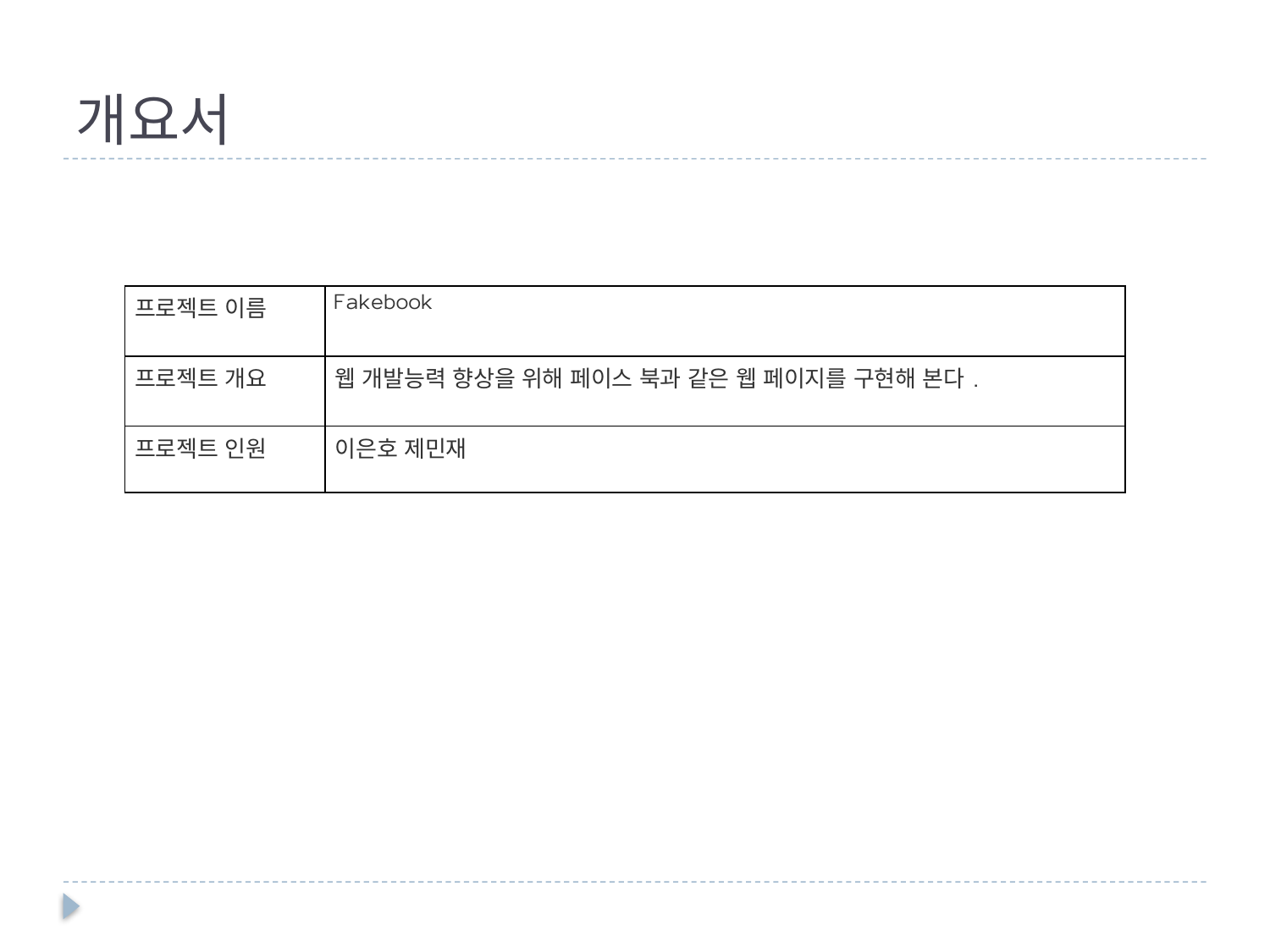

# 개요서
| 프로젝트 이름 | Fakebook |
| --- | --- |
| 프로젝트 개요 | 웹 개발능력 향상을 위해 페이스 북과 같은 웹 페이지를 구현해 본다. |
| 프로젝트 인원 | 이은호 제민재 |